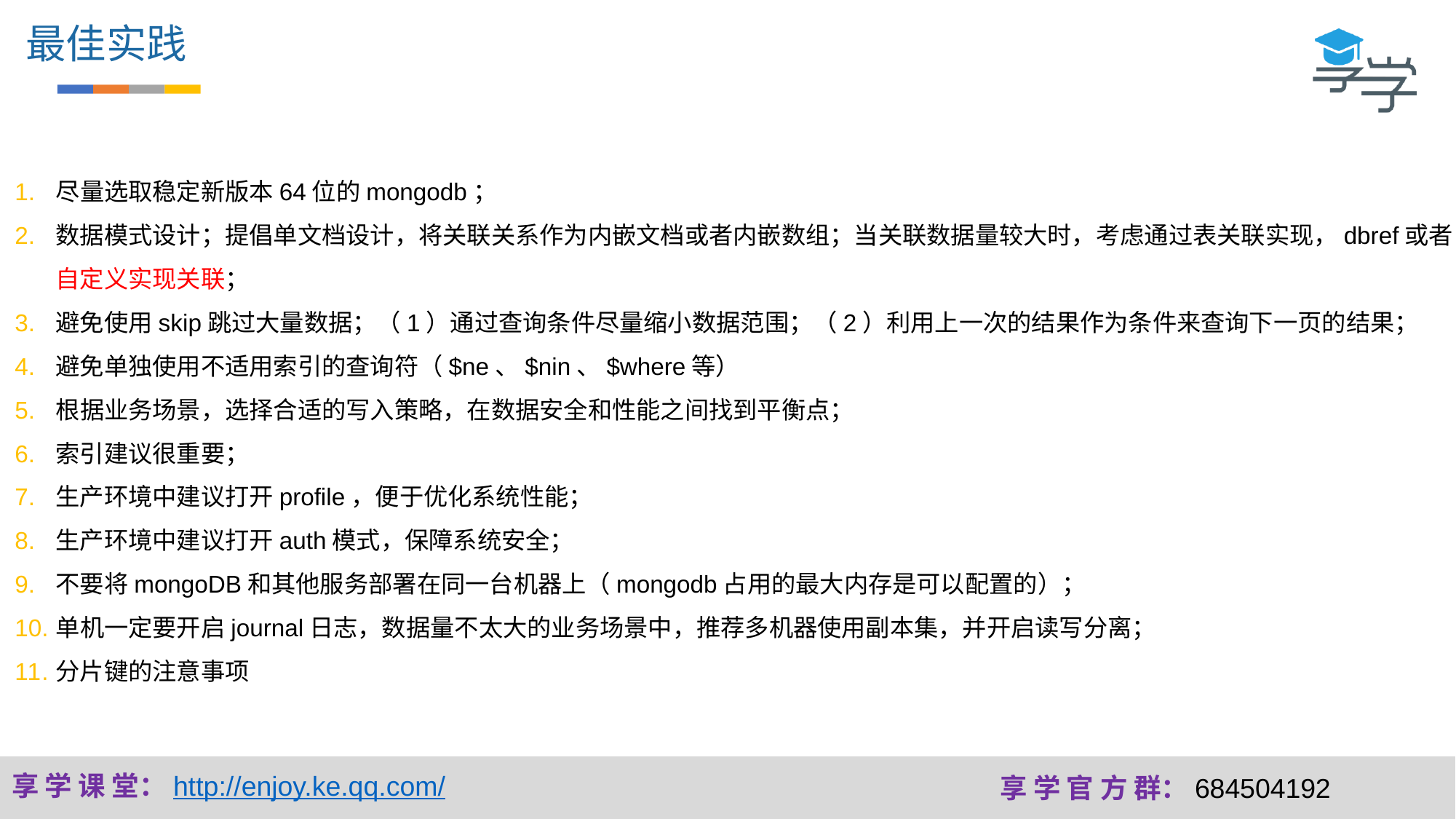

最佳实践

尽量选取稳定新版本64位的mongodb；
数据模式设计；提倡单文档设计，将关联关系作为内嵌文档或者内嵌数组；当关联数据量较大时，考虑通过表关联实现，dbref或者自定义实现关联；
避免使用skip跳过大量数据；（1）通过查询条件尽量缩小数据范围；（2）利用上一次的结果作为条件来查询下一页的结果；
避免单独使用不适用索引的查询符（$ne、$nin、$where等）
根据业务场景，选择合适的写入策略，在数据安全和性能之间找到平衡点；
索引建议很重要；
生产环境中建议打开profile，便于优化系统性能；
生产环境中建议打开auth模式，保障系统安全；
不要将mongoDB和其他服务部署在同一台机器上（mongodb占用的最大内存是可以配置的）；
单机一定要开启journal日志，数据量不太大的业务场景中，推荐多机器使用副本集，并开启读写分离；
分片键的注意事项